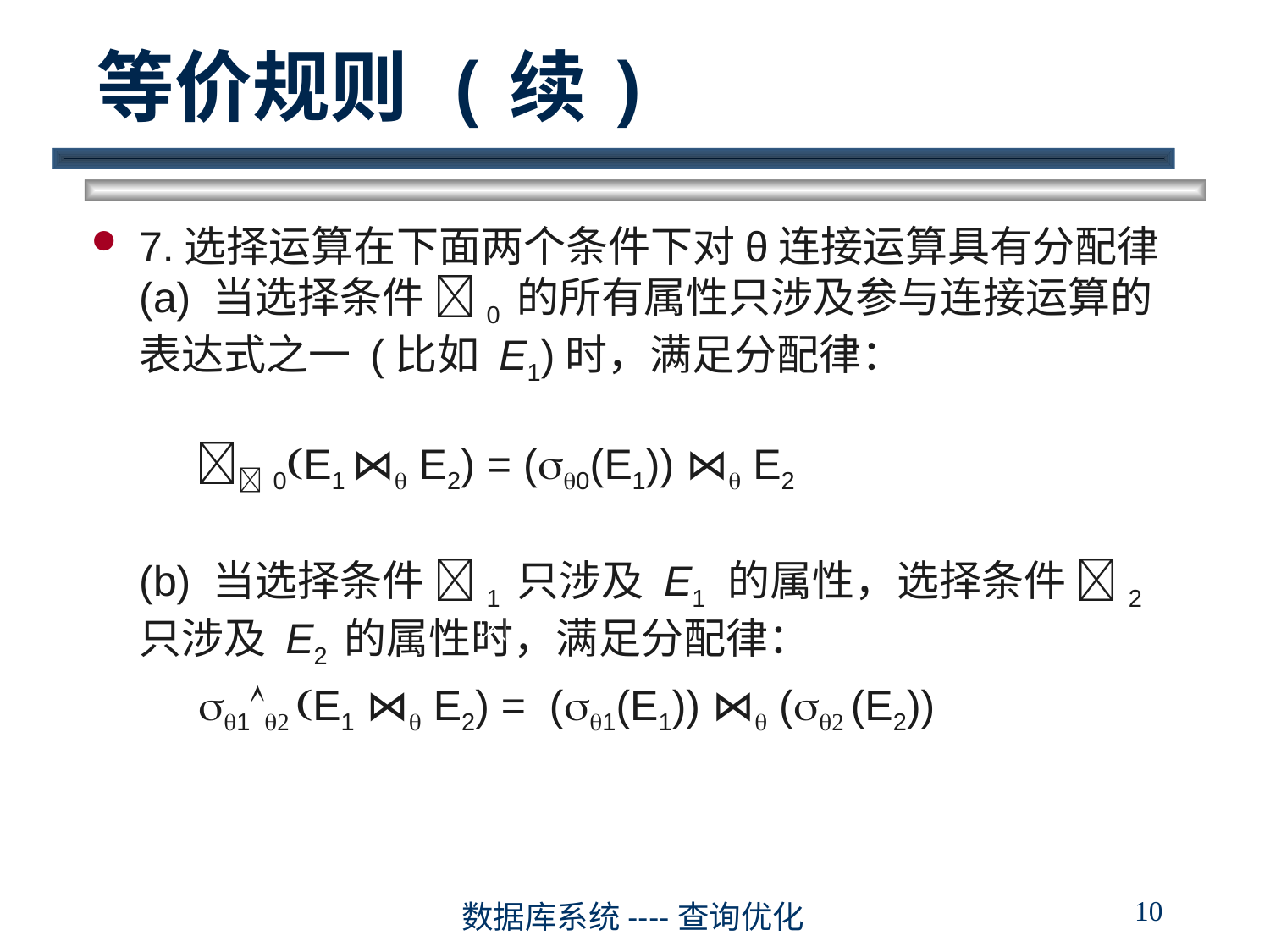

# 等价规则 (续)
7.选择运算在下面两个条件下对θ连接运算具有分配律
(a) 当选择条件 θ0 的所有属性只涉及参与连接运算的表达式之一 (比如 E1)时，满足分配律：
      σθ0(E1 ⋈θ E2) = (σθ0(E1)) ⋈θ E2
	(b) 当选择条件 θ1 只涉及 E1 的属性，选择条件 θ2 只涉及 E2 的属性时，满足分配律：
	     σθ1∧θ2 (E1 ⋈θ E2) =  (σθ1(E1)) ⋈θ (σθ2 (E2))

10
数据库系统----查询优化